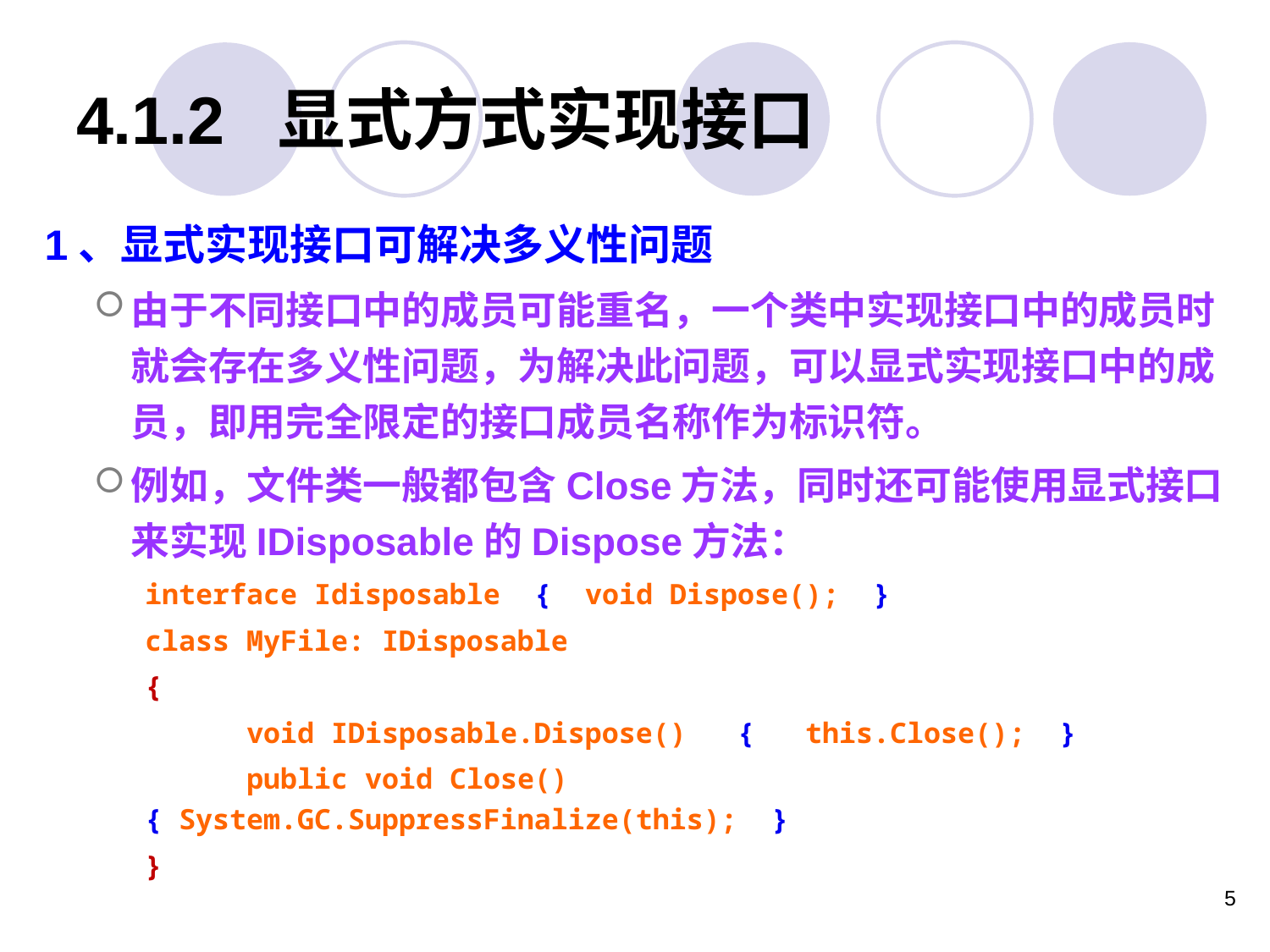

# 4.1.2  显式方式实现接口
1、显式实现接口可解决多义性问题
由于不同接口中的成员可能重名，一个类中实现接口中的成员时就会存在多义性问题，为解决此问题，可以显式实现接口中的成员，即用完全限定的接口成员名称作为标识符。
例如，文件类一般都包含Close方法，同时还可能使用显式接口来实现IDisposable的Dispose方法：
interface Idisposable  {  void Dispose();  }
class MyFile: IDisposable
{
      void IDisposable.Dispose()   {   this.Close();  }
      public void Close()  { System.GC.SuppressFinalize(this);  }
}
5